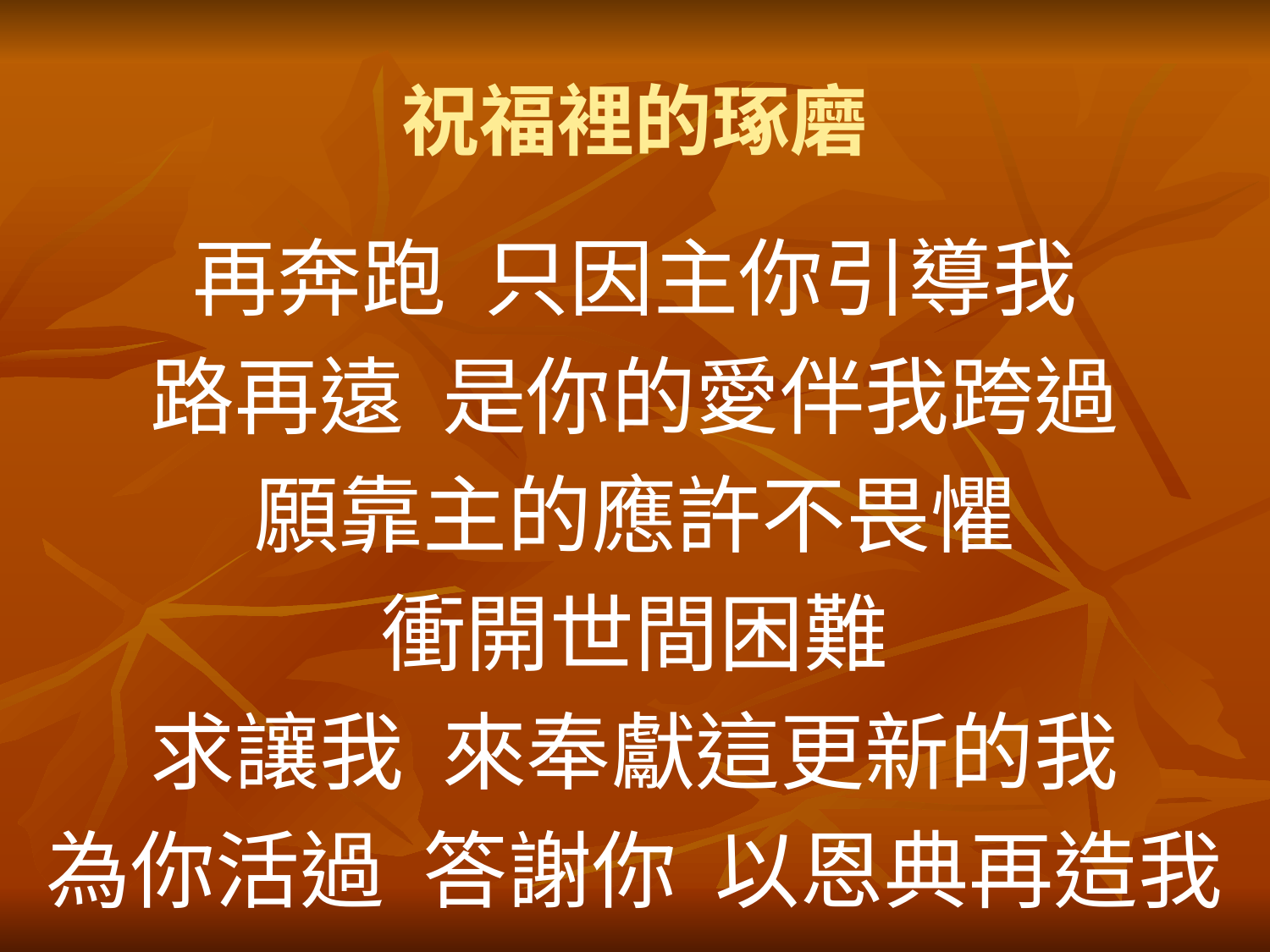

# 祝福裡的琢磨
再奔跑  只因主你引導我
路再遠  是你的愛伴我跨過
願靠主的應許不畏懼
衝開世間困難
求讓我  來奉獻這更新的我
為你活過  答謝你  以恩典再造我